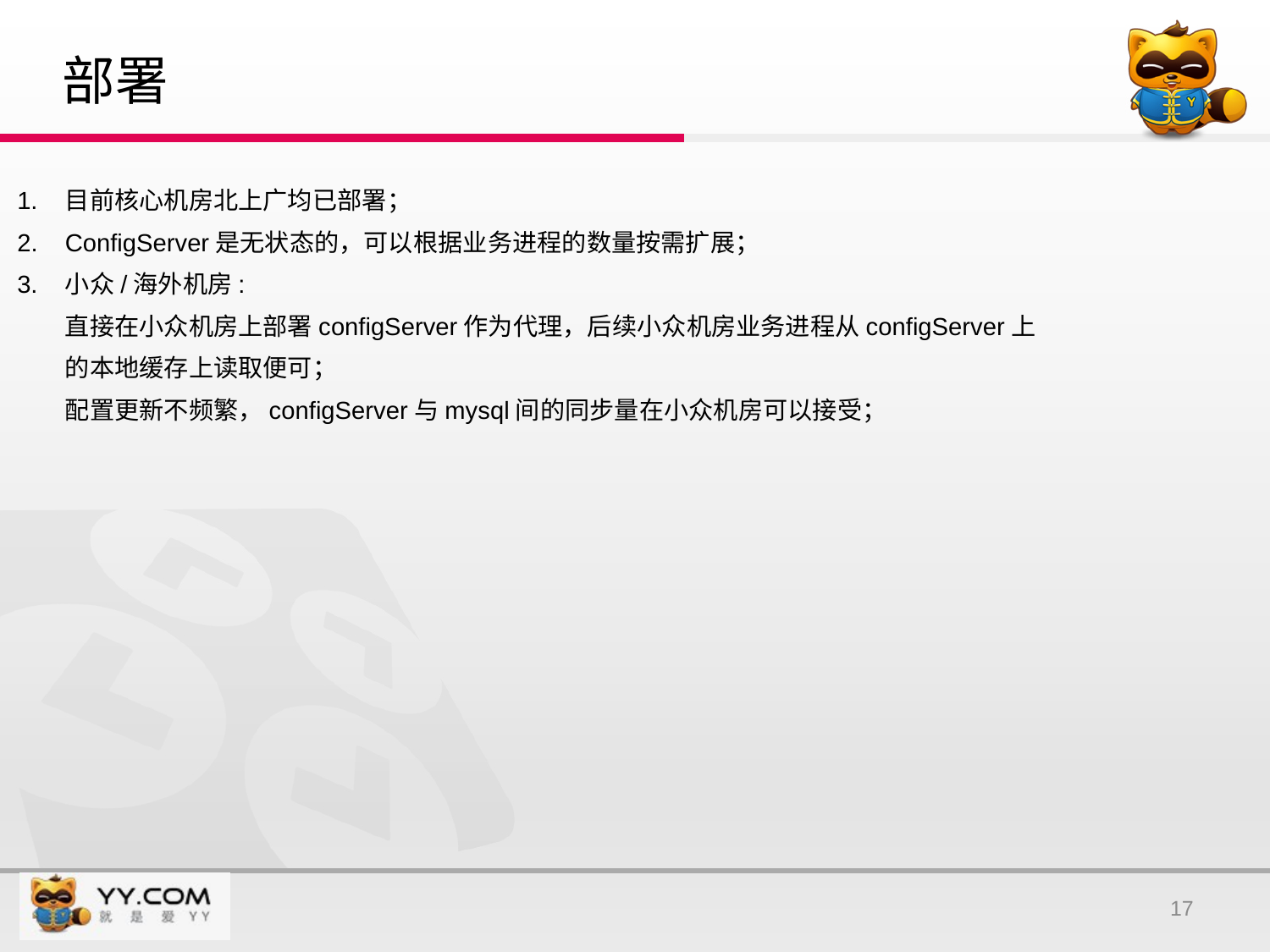

# 部署
目前核心机房北上广均已部署；
ConfigServer是无状态的，可以根据业务进程的数量按需扩展；
小众/海外机房:
	直接在小众机房上部署configServer作为代理，后续小众机房业务进程从configServer上
	的本地缓存上读取便可；
	配置更新不频繁，configServer与mysql间的同步量在小众机房可以接受；

17